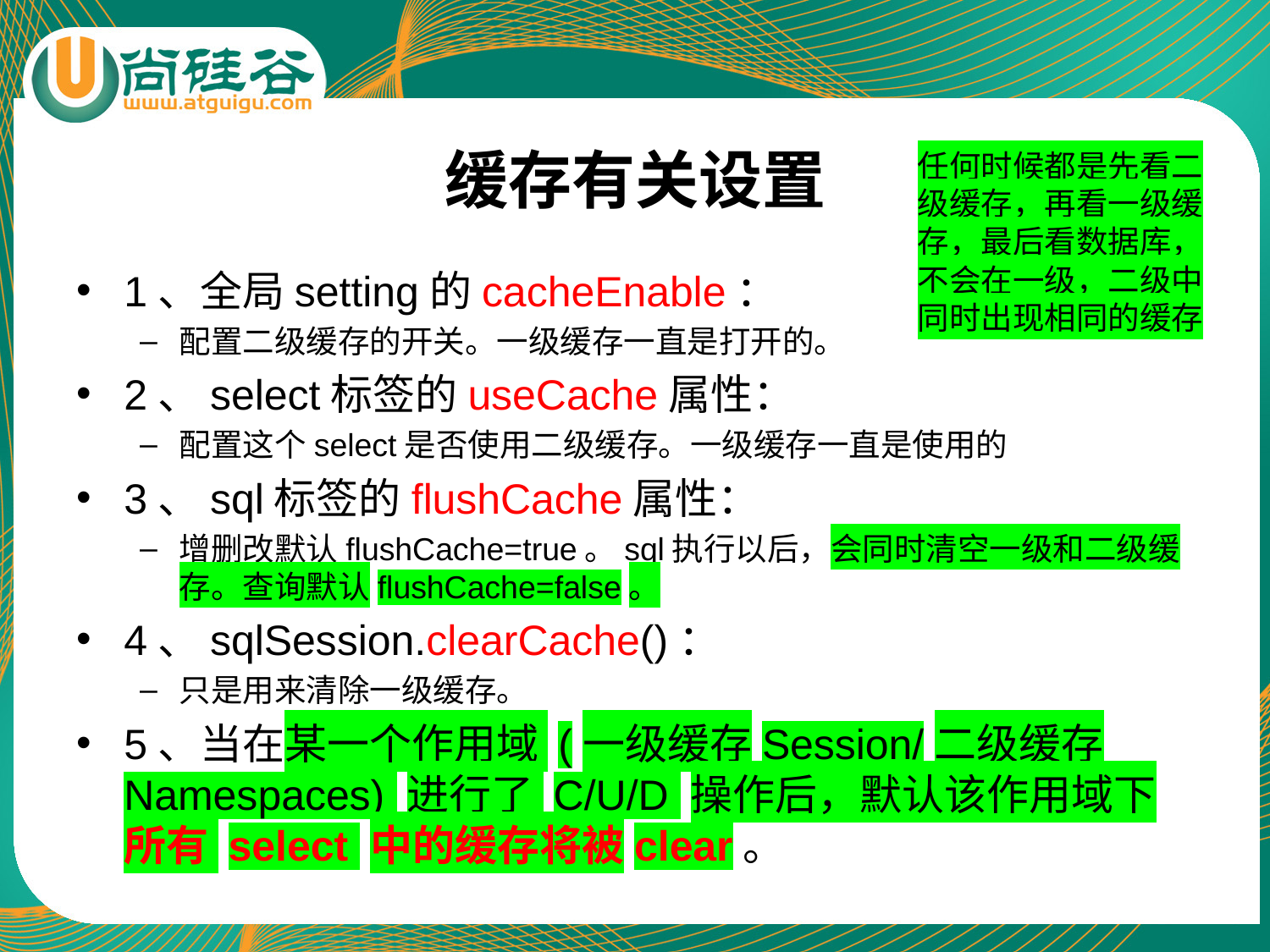

# 缓存有关设置
任何时候都是先看二级缓存，再看一级缓存，最后看数据库，不会在一级，二级中同时出现相同的缓存
1、全局setting的cacheEnable：
配置二级缓存的开关。一级缓存一直是打开的。
2、select标签的useCache属性：
配置这个select是否使用二级缓存。一级缓存一直是使用的
3、sql标签的flushCache属性：
增删改默认flushCache=true。sql执行以后，会同时清空一级和二级缓存。查询默认flushCache=false。
4、sqlSession.clearCache()：
只是用来清除一级缓存。
5、当在某一个作用域 (一级缓存Session/二级缓存Namespaces) 进行了 C/U/D 操作后，默认该作用域下所有 select 中的缓存将被clear。